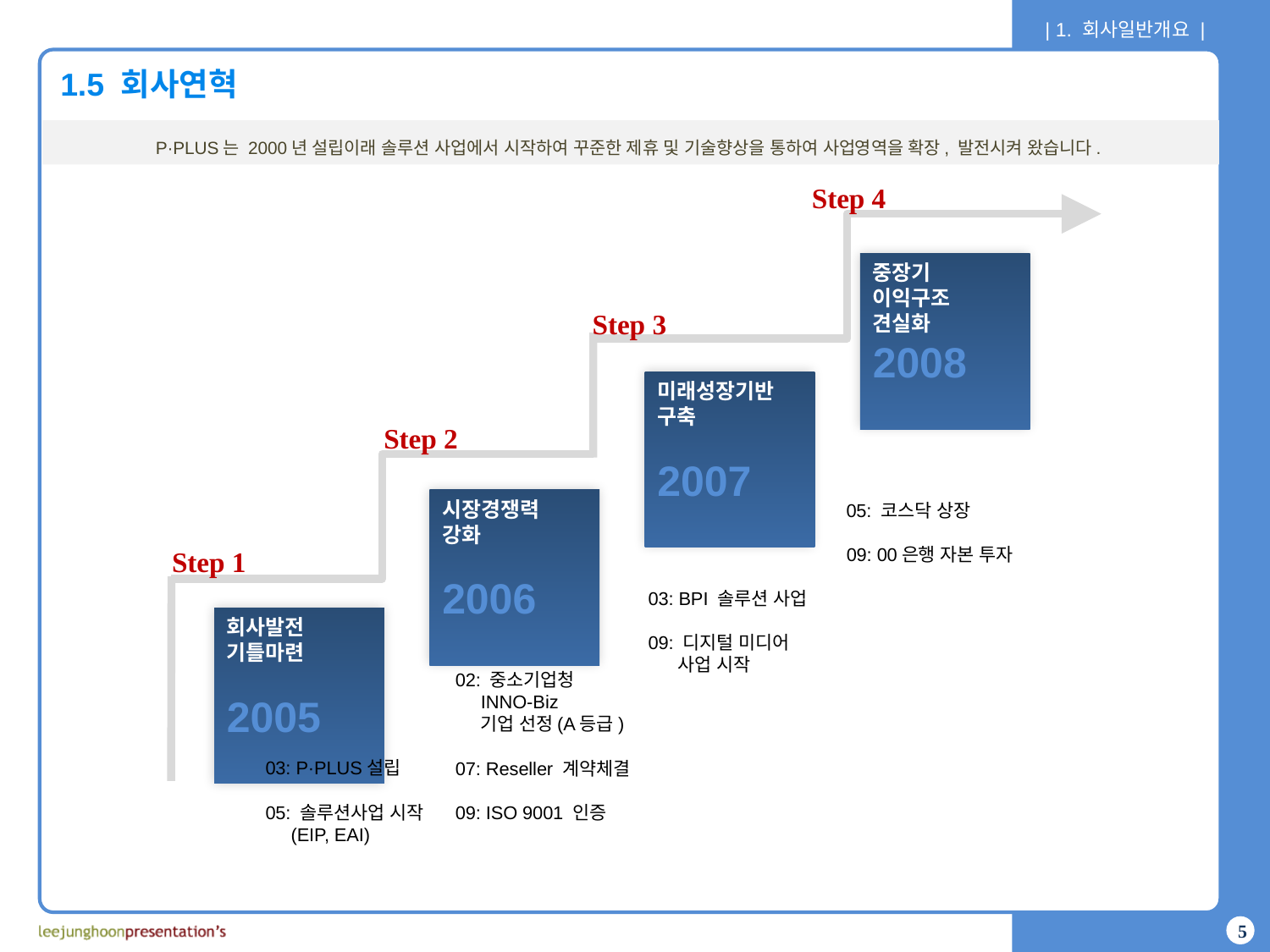

Step 4
중장기
이익구조
견실화
2008

Step 3
미래성장기반 구축

2007

Step 2
시장경쟁력
강화

2006

Step 1
회사발전
기틀마련

2005

05: 코스닥 상장

09: 00은행 자본 투자
03: BPI 솔루션 사업

09: 디지털 미디어
     사업 시작
02: 중소기업청
     INNO-Biz
    기업 선정(A등급)

07: Reseller 계약체결

09: ISO 9001 인증
03: P·PLUS설립

05: 솔루션사업 시작
     (EIP, EAI)